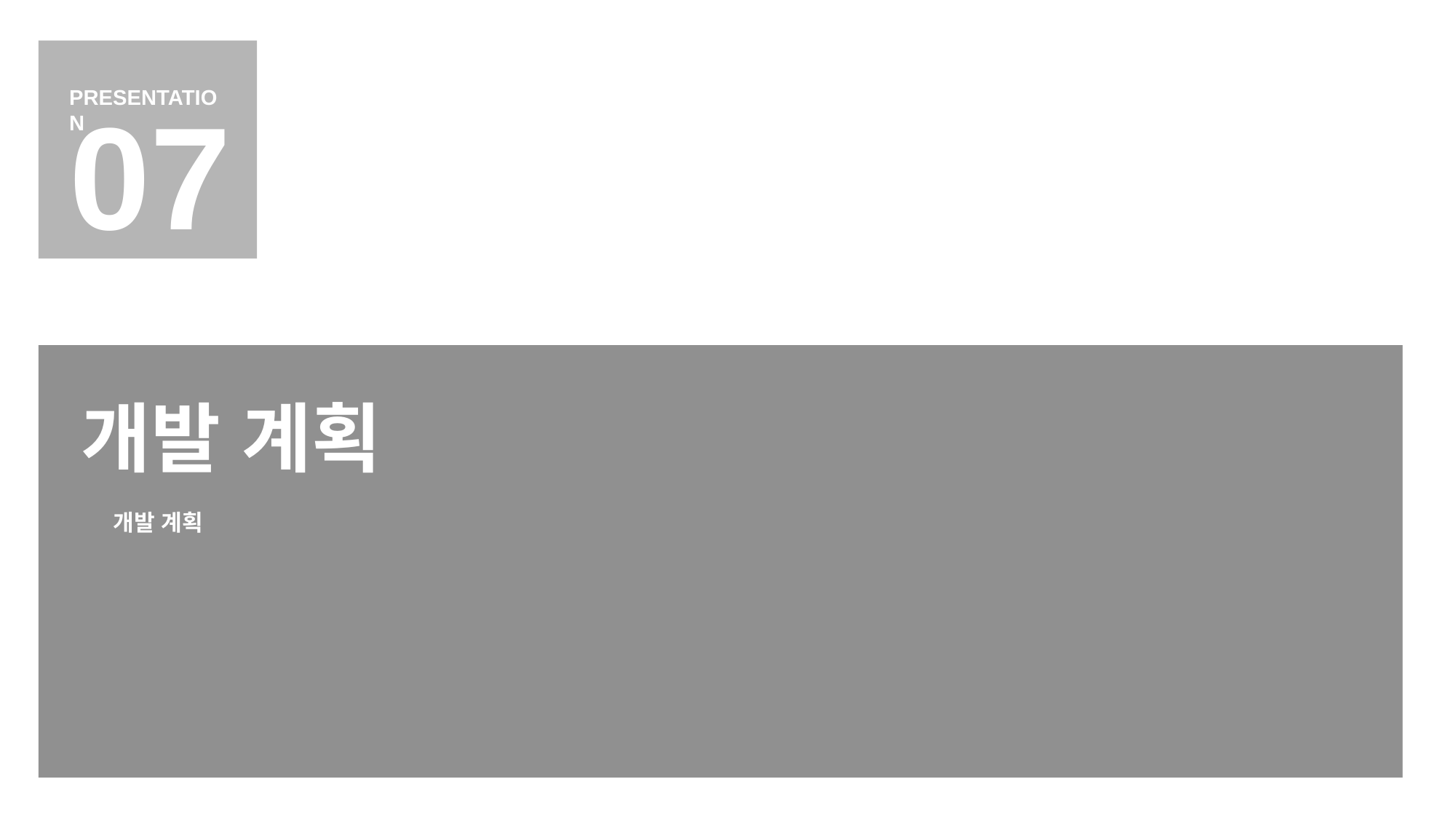

PRESENTATION
07

# 개발 계획
개발 계획